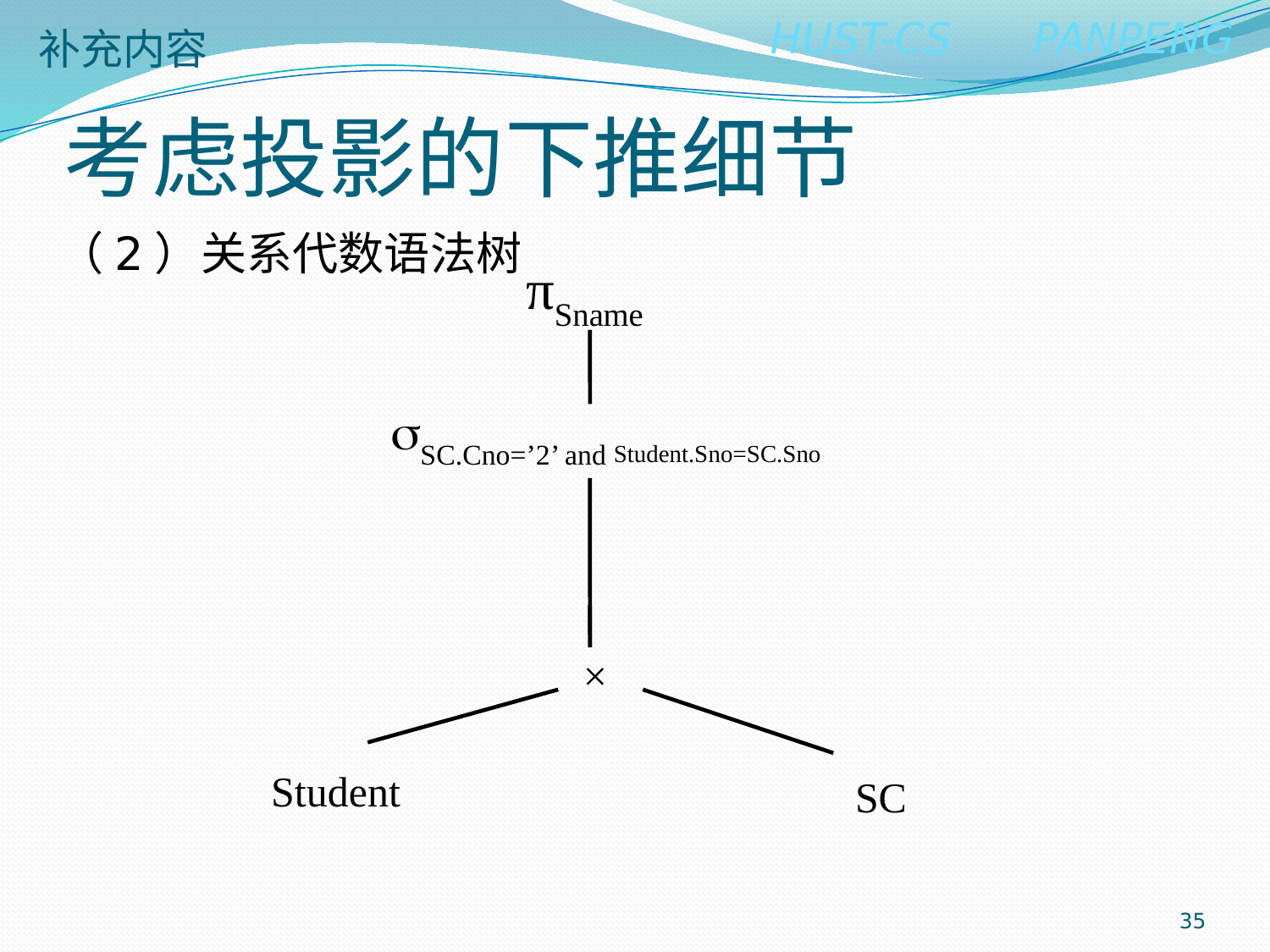

补充内容
# 考虑投影的下推细节
（2）关系代数语法树
πSname

σSC.Cno=’2’ and Student.Sno=SC.Sno

×

Student
SC
35